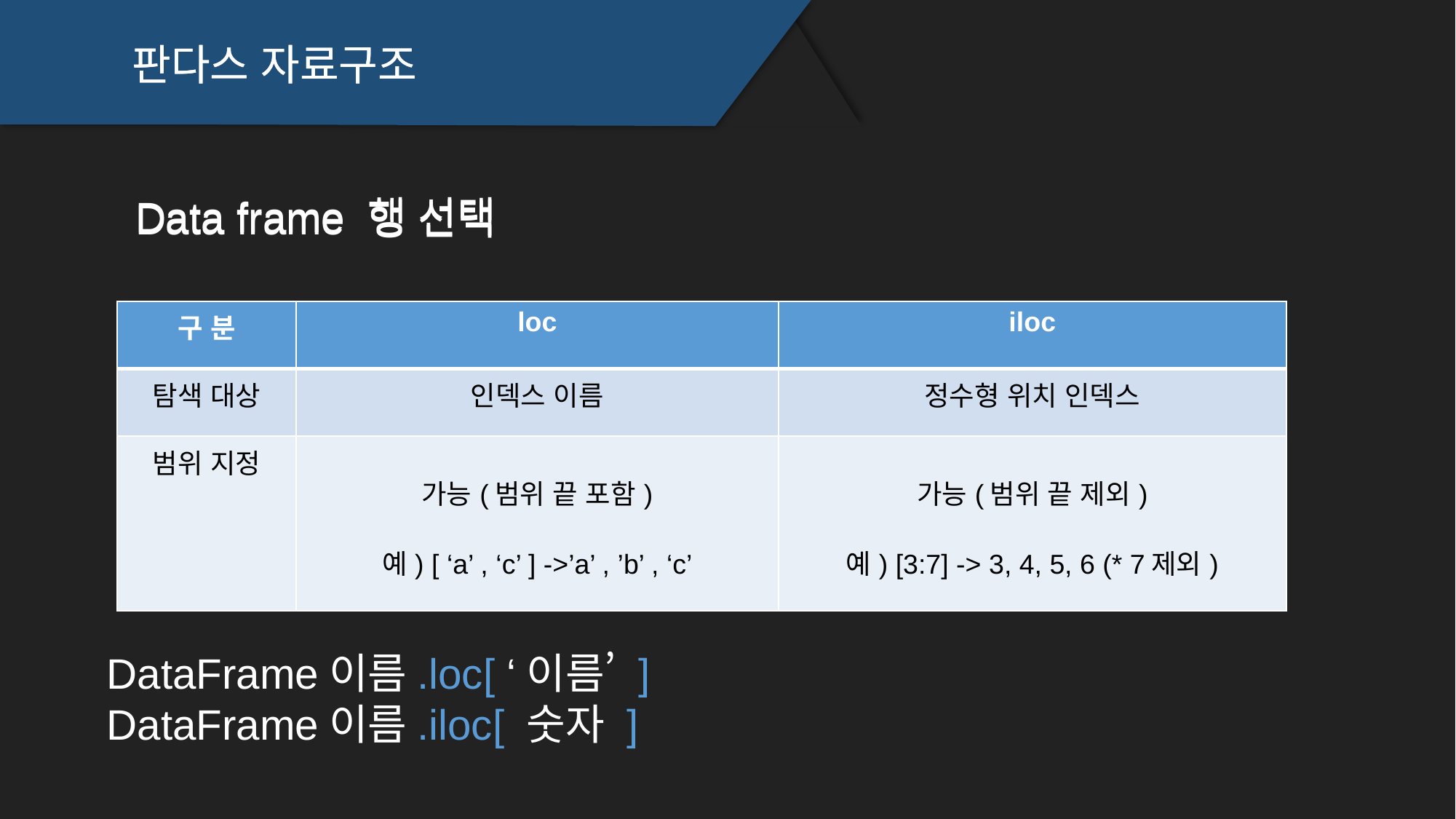

판다스 자료구조
판다스 자료구조
Data frame 행 선택
Data frame 행 선택
| 구 분 | loc | iloc |
| --- | --- | --- |
| 탐색 대상 | 인덱스 이름 | 정수형 위치 인덱스 |
| 범위 지정 | 가능(범위 끝 포함) 예) [ ‘a’ , ‘c’ ] ->’a’ , ’b’ , ‘c’ | 가능(범위 끝 제외) 예) [3:7] -> 3, 4, 5, 6 (\* 7제외) |
DataFrame이름.loc[ ‘이름’ ]
DataFrame이름.iloc[ 숫자 ]